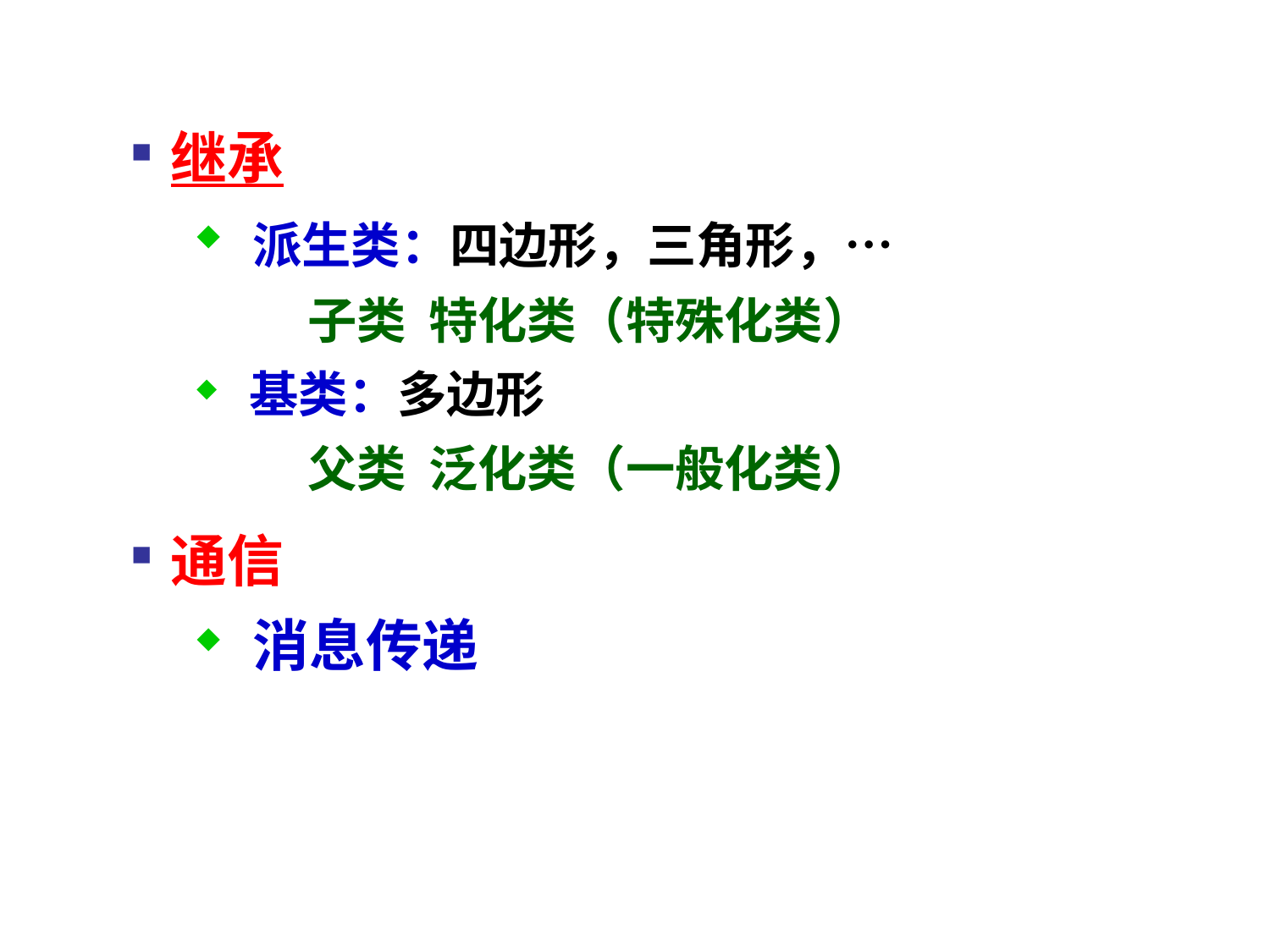

继承
 派生类：四边形，三角形，…
         子类  特化类（特殊化类）
 基类：多边形
         父类  泛化类（一般化类）
通信
 消息传递
40